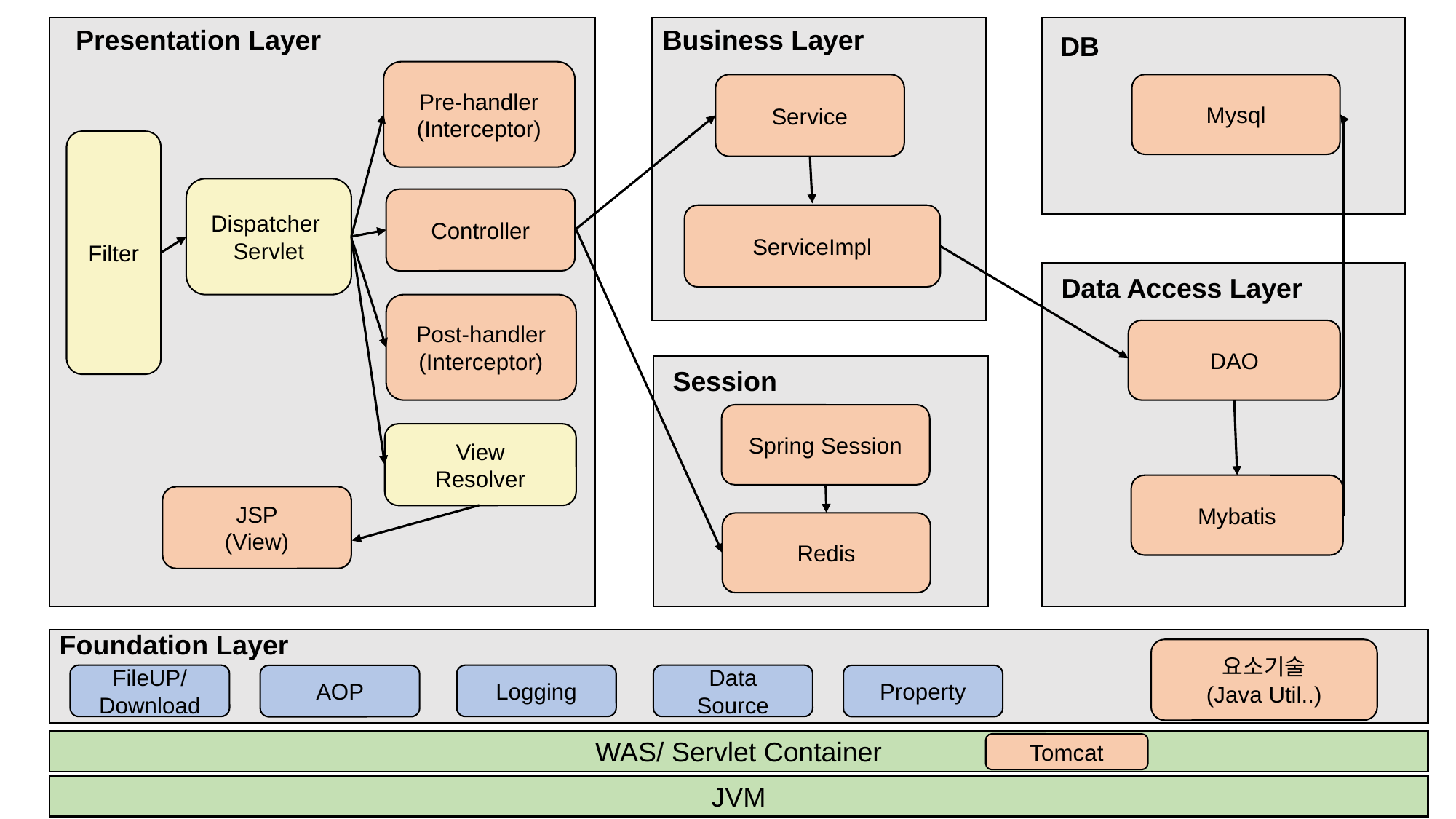

Business Layer
Presentation Layer
DB
Pre-handler
(Interceptor)
Service
Mysql
Filter
Dispatcher
Servlet
Controller
ServiceImpl

Data Access Layer
Post-handler
(Interceptor)
DAO

Session
Spring Session
View
Resolver
Mybatis
JSP
(View)
Redis
Foundation Layer

요소기술
(Java Util..)
FileUP/
Download
Logging
Data
Source
Property
AOP
WAS/ Servlet Container
Tomcat
JVM